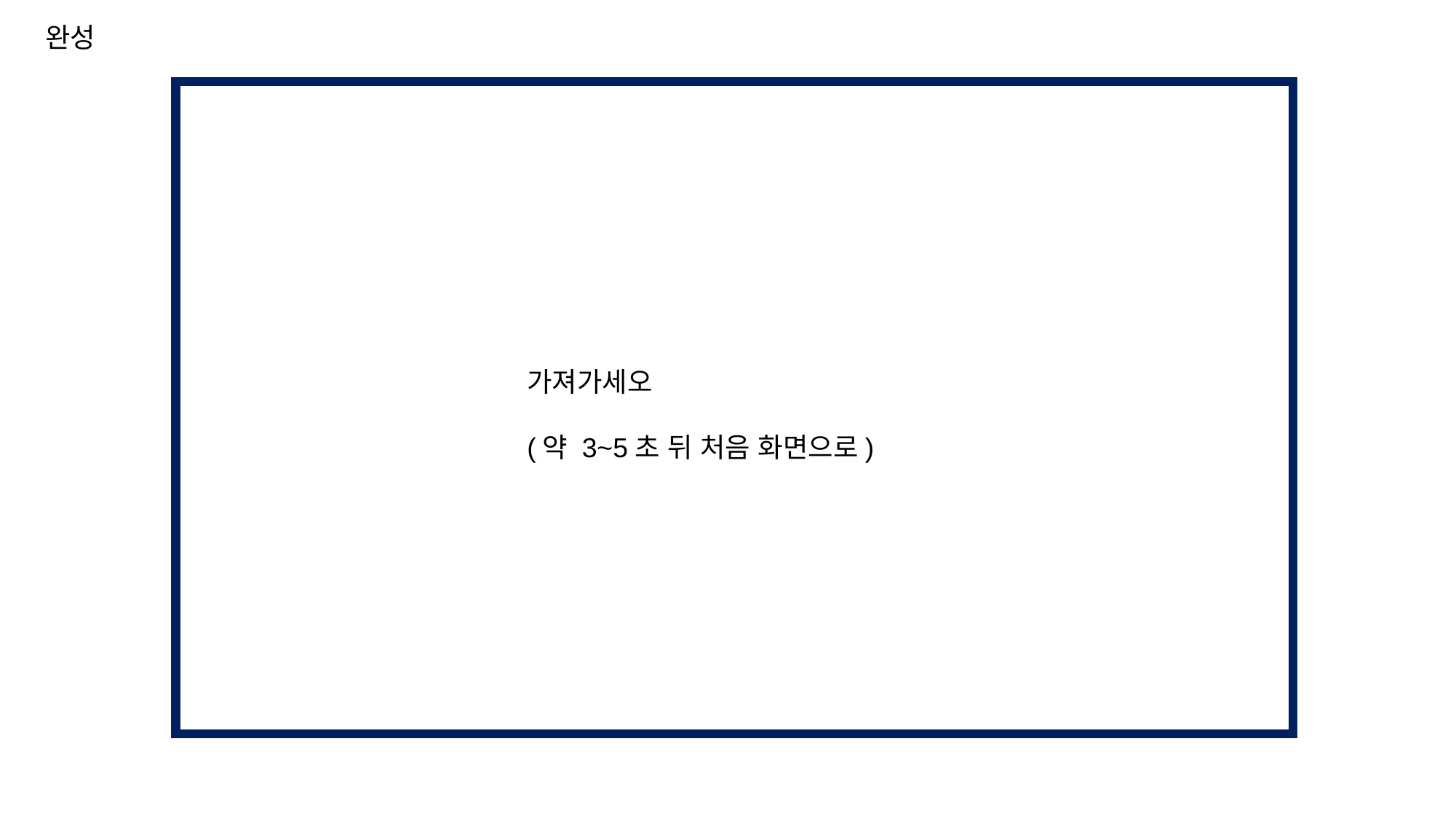

완성

가져가세오

(약 3~5초 뒤 처음 화면으로)